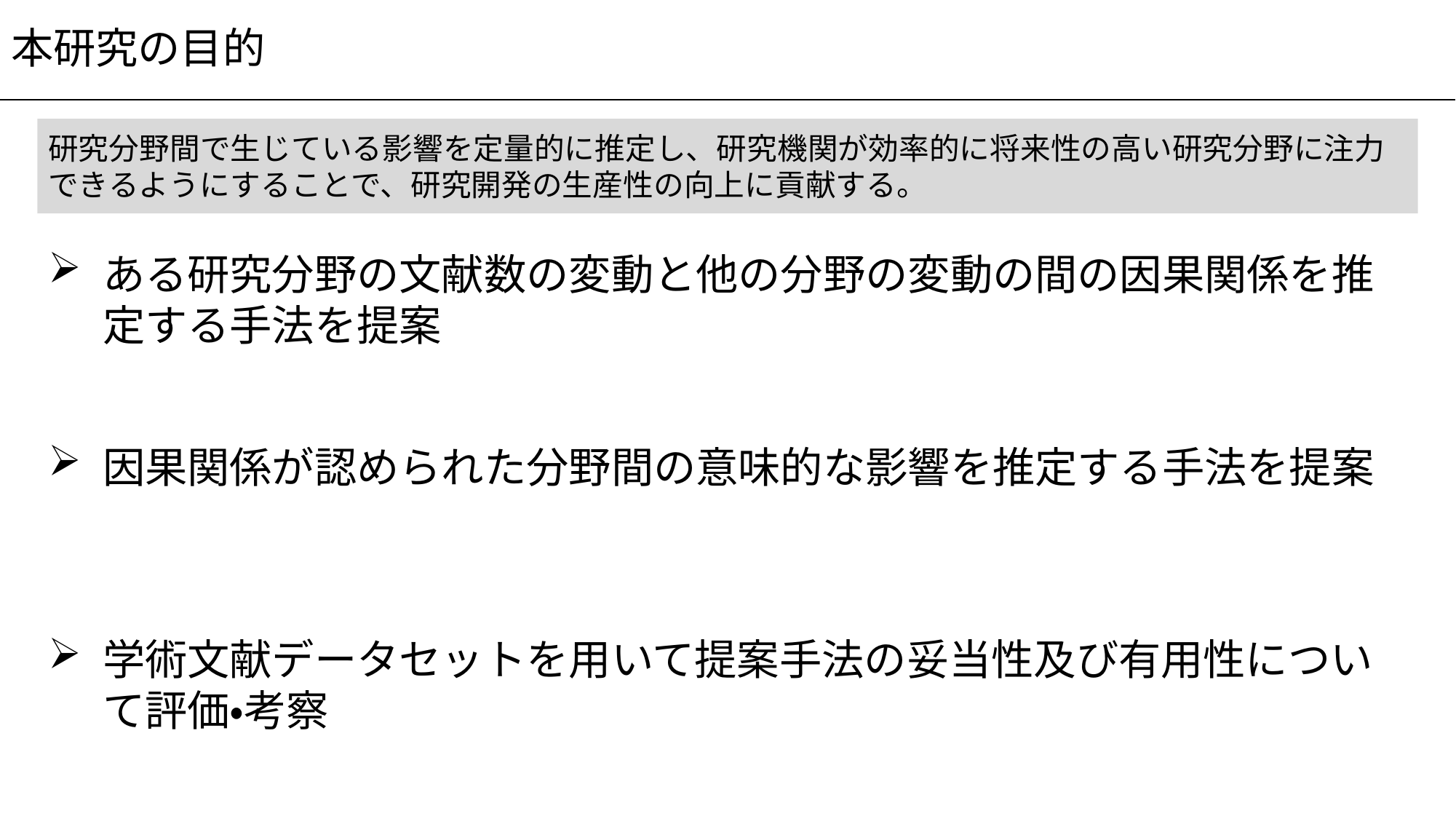

# 本研究の目的
研究分野間で生じている影響を定量的に推定し、研究機関が効率的に将来性の高い研究分野に注力できるようにすることで、研究開発の生産性の向上に貢献する。
ある研究分野の文献数の変動と他の分野の変動の間の因果関係を推定する手法を提案
因果関係が認められた分野間の意味的な影響を推定する手法を提案
学術文献データセットを用いて提案手法の妥当性及び有用性について評価・考察